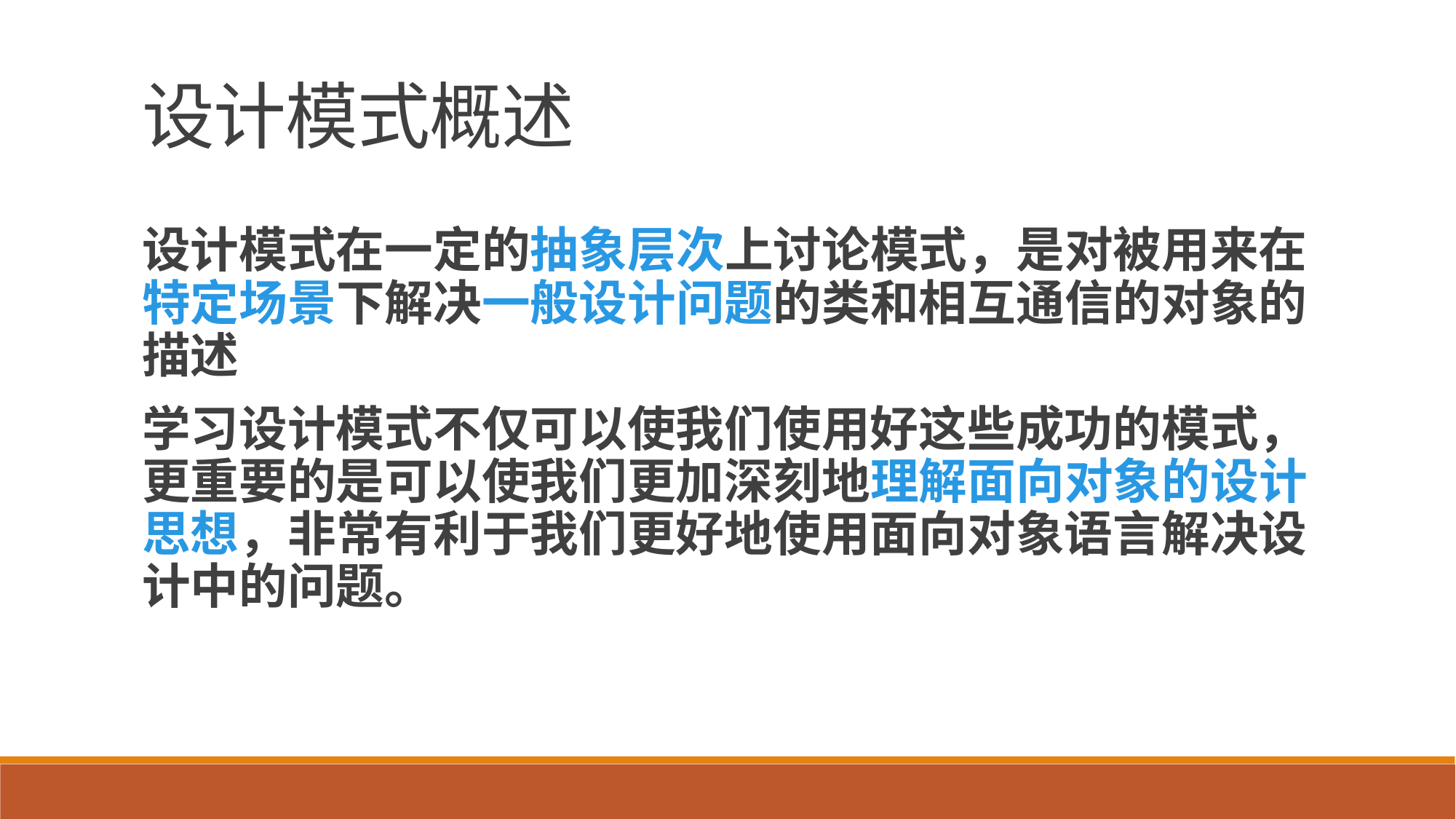

设计模式概述
设计模式在一定的抽象层次上讨论模式，是对被用来在特定场景下解决一般设计问题的类和相互通信的对象的描述
学习设计模式不仅可以使我们使用好这些成功的模式，更重要的是可以使我们更加深刻地理解面向对象的设计思想，非常有利于我们更好地使用面向对象语言解决设计中的问题。